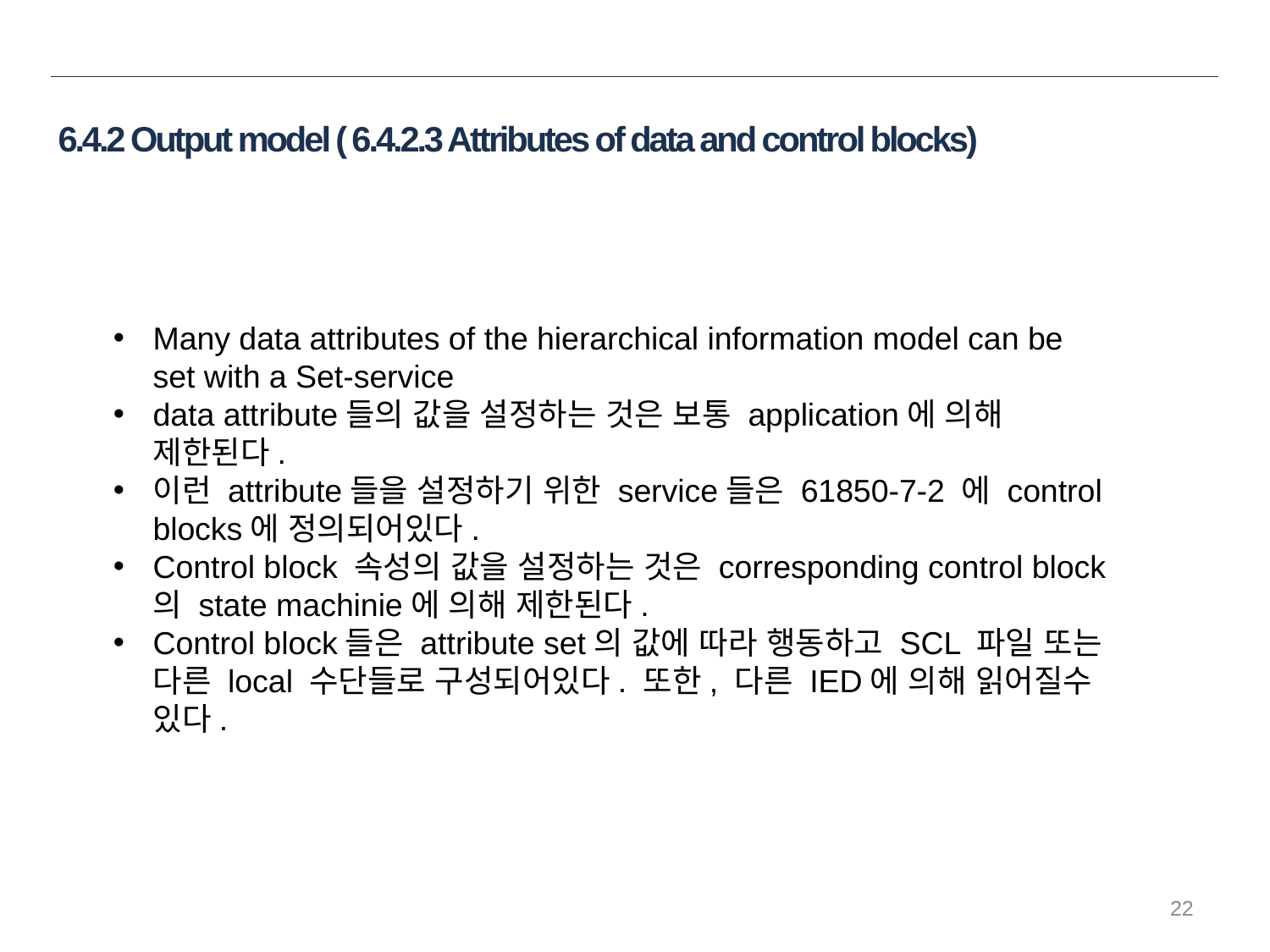

6.4.2 Output model ( 6.4.2.3 Attributes of data and control blocks)
Many data attributes of the hierarchical information model can be set with a Set-service
data attribute들의 값을 설정하는 것은 보통 application에 의해 제한된다.
이런 attribute들을 설정하기 위한 service들은 61850-7-2 에 control blocks에 정의되어있다.
Control block 속성의 값을 설정하는 것은 corresponding control block의 state machinie에 의해 제한된다.
Control block들은 attribute set의 값에 따라 행동하고 SCL 파일 또는 다른 local 수단들로 구성되어있다. 또한, 다른 IED에 의해 읽어질수 있다.
22